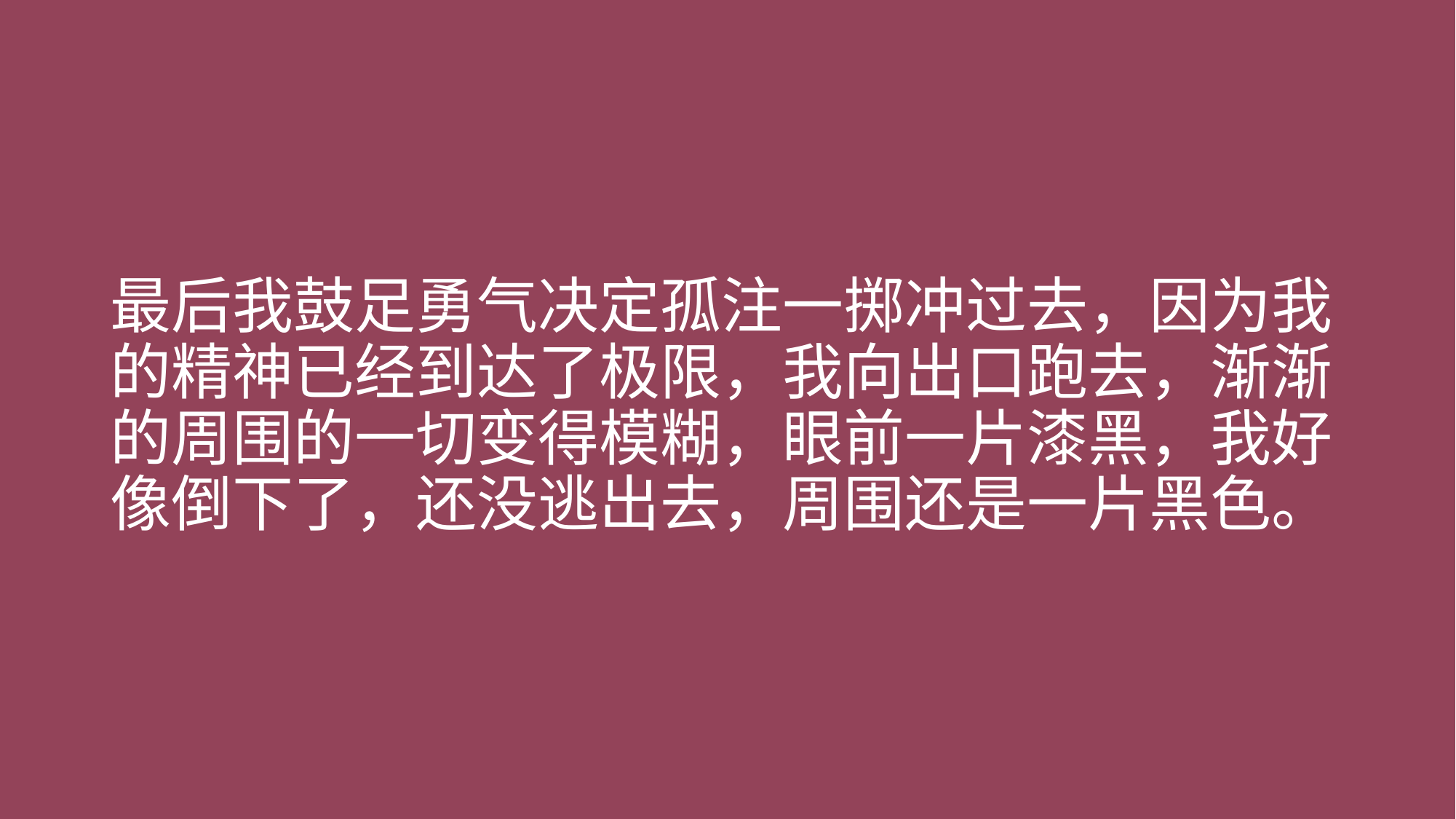

# 最后我鼓足勇气决定孤注一掷冲过去，因为我的精神已经到达了极限，我向出口跑去，渐渐的周围的一切变得模糊，眼前一片漆黑，我好像倒下了，还没逃出去，周围还是一片黑色。